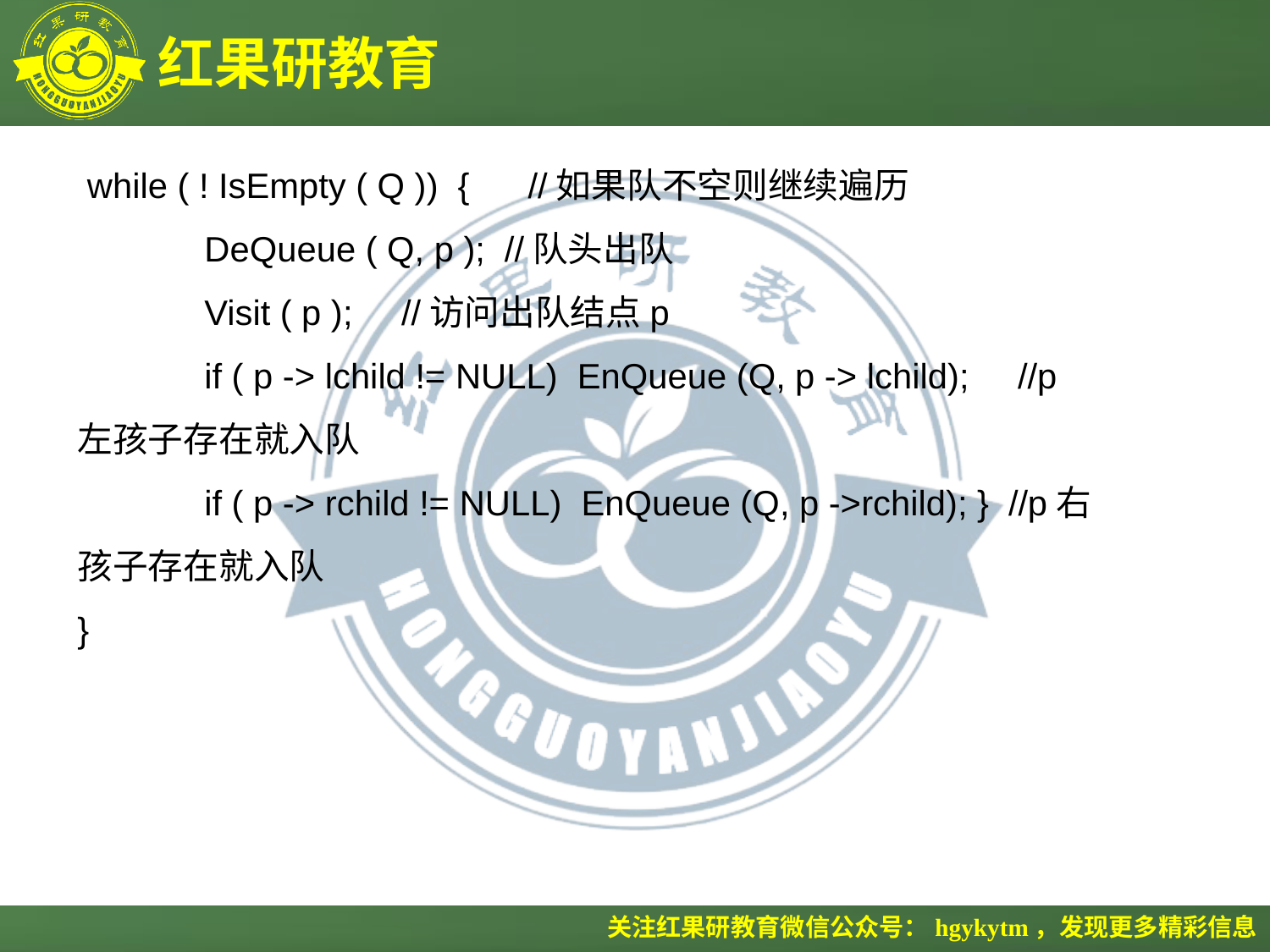

while ( ! IsEmpty ( Q ))  {      //如果队不空则继续遍历
	DeQueue ( Q, p );  //队头出队
	Visit ( p );     //访问出队结点p
	if ( p -> lchild != NULL)  EnQueue (Q, p -> lchild);     //p左孩子存在就入队
	if ( p -> rchild != NULL)  EnQueue (Q, p ->rchild); }  //p右孩子存在就入队
}